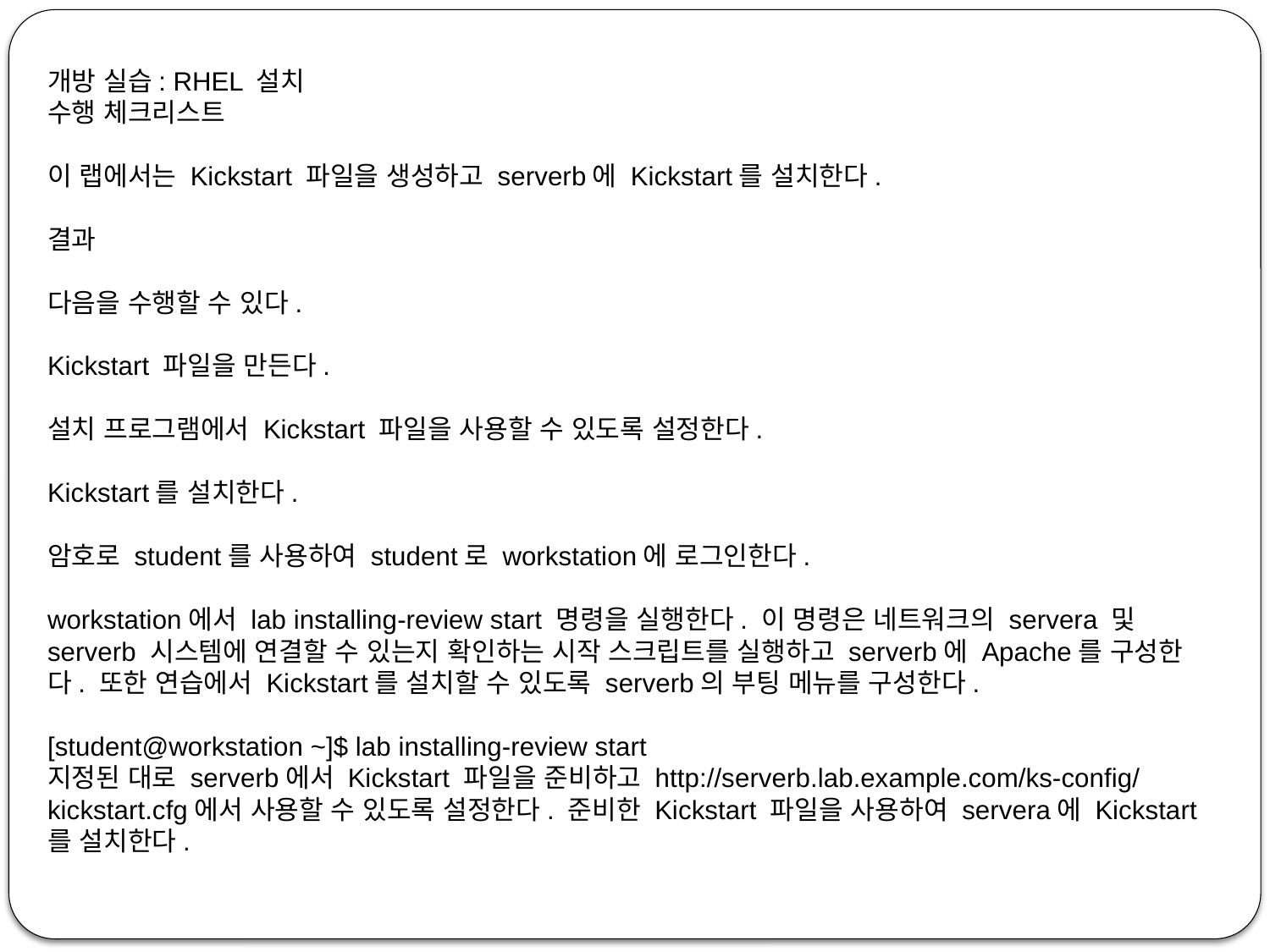

개방 실습: RHEL 설치
수행 체크리스트

이 랩에서는 Kickstart 파일을 생성하고 serverb에 Kickstart를 설치한다.

결과

다음을 수행할 수 있다.

Kickstart 파일을 만든다.

설치 프로그램에서 Kickstart 파일을 사용할 수 있도록 설정한다.

Kickstart를 설치한다.

암호로 student를 사용하여 student로 workstation에 로그인한다.

workstation에서 lab installing-review start 명령을 실행한다. 이 명령은 네트워크의 servera 및 serverb 시스템에 연결할 수 있는지 확인하는 시작 스크립트를 실행하고 serverb에 Apache를 구성한다. 또한 연습에서 Kickstart를 설치할 수 있도록 serverb의 부팅 메뉴를 구성한다.

[student@workstation ~]$ lab installing-review start
지정된 대로 serverb에서 Kickstart 파일을 준비하고 http://serverb.lab.example.com/ks-config/kickstart.cfg에서 사용할 수 있도록 설정한다. 준비한 Kickstart 파일을 사용하여 servera에 Kickstart를 설치한다.